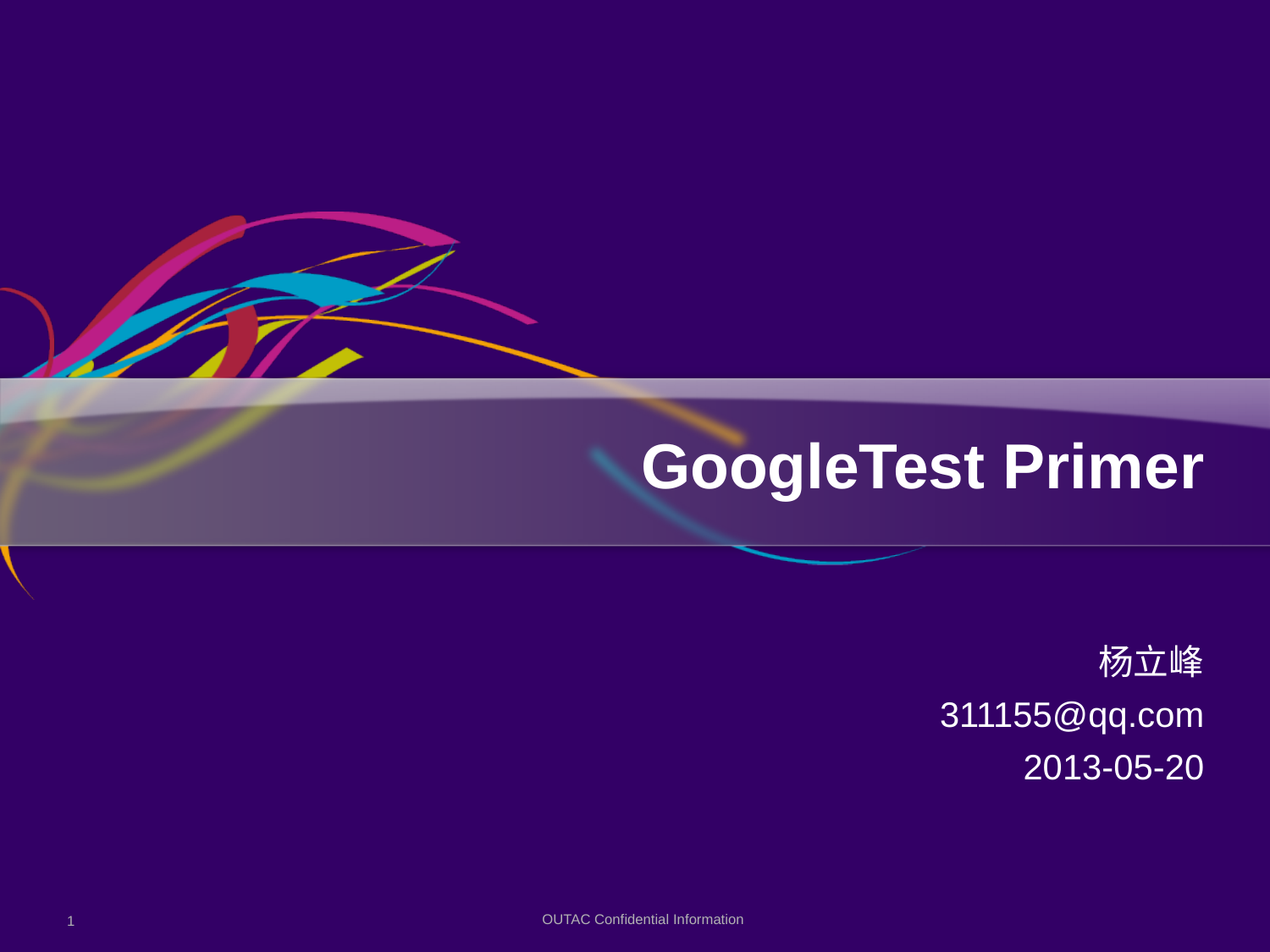

# GoogleTest Primer

杨立峰
311155@qq.com
2013-05-20
1